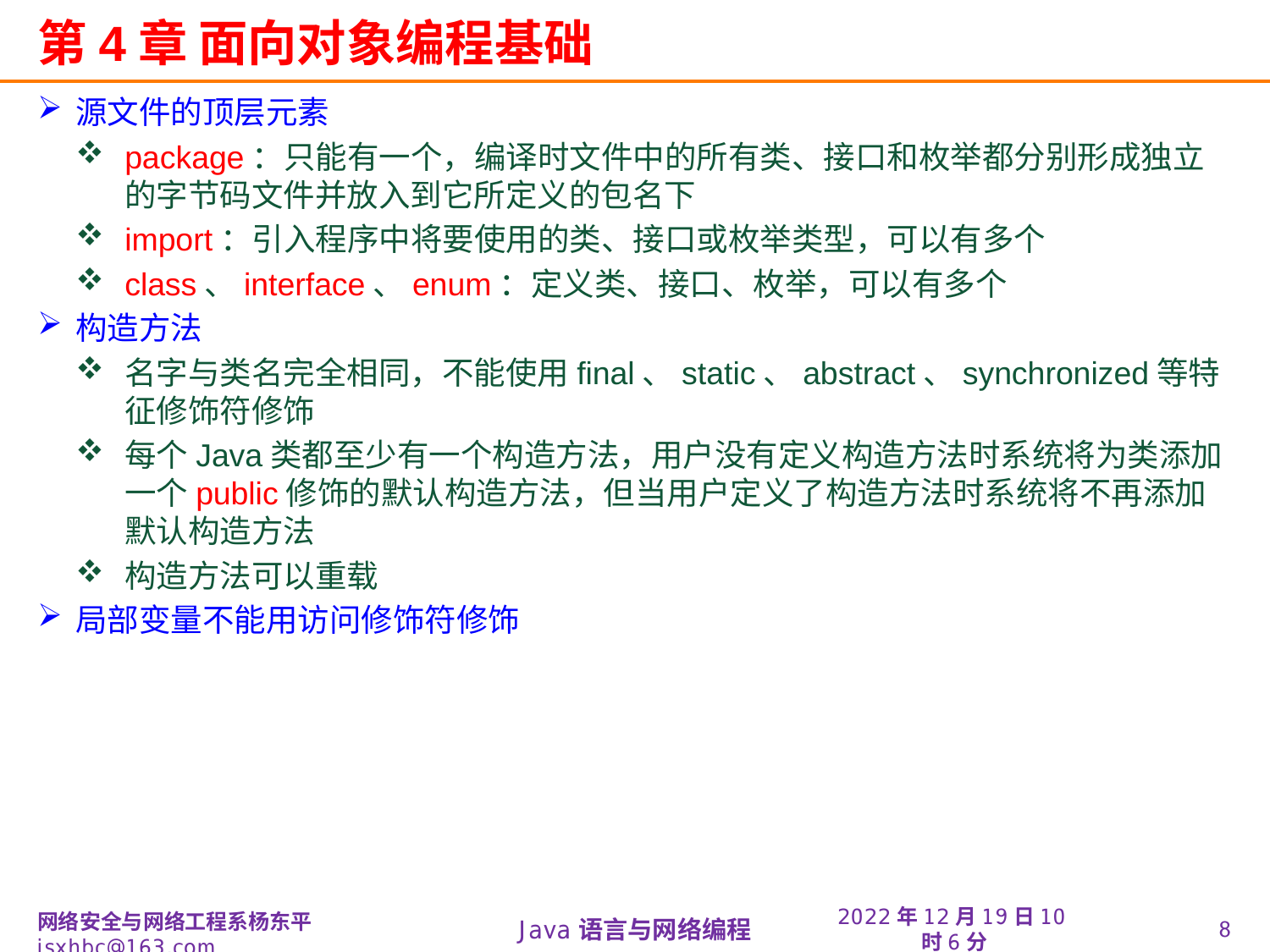

# 第4章 面向对象编程基础
源文件的顶层元素
package：只能有一个，编译时文件中的所有类、接口和枚举都分别形成独立的字节码文件并放入到它所定义的包名下
import：引入程序中将要使用的类、接口或枚举类型，可以有多个
class、interface、enum：定义类、接口、枚举，可以有多个
构造方法
名字与类名完全相同，不能使用final、static、abstract、synchronized等特征修饰符修饰
每个Java类都至少有一个构造方法，用户没有定义构造方法时系统将为类添加一个public修饰的默认构造方法，但当用户定义了构造方法时系统将不再添加默认构造方法
构造方法可以重载
局部变量不能用访问修饰符修饰